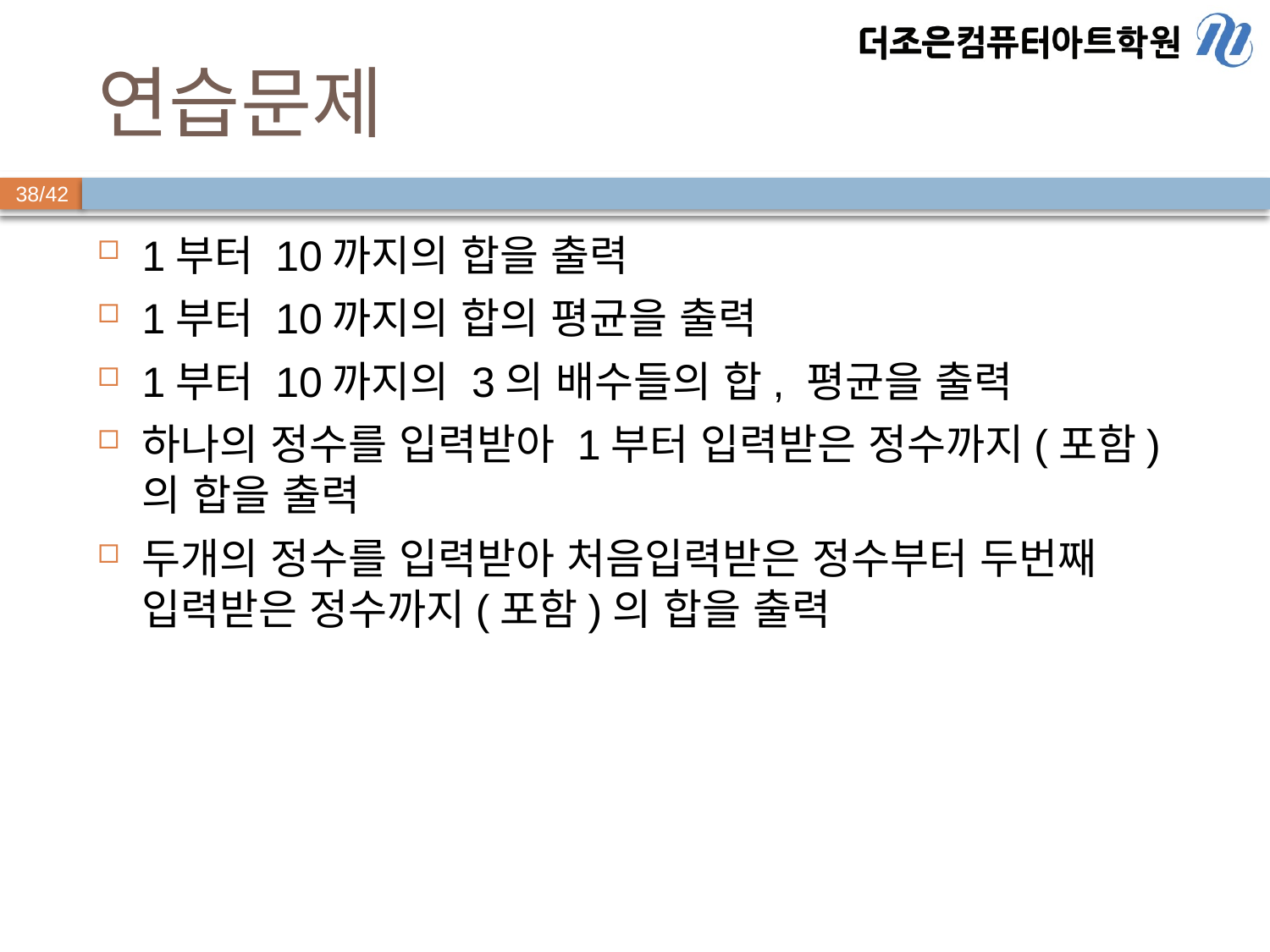

# 연습문제
1부터 10까지의 합을 출력
1부터 10까지의 합의 평균을 출력
1부터 10까지의 3의 배수들의 합, 평균을 출력
하나의 정수를 입력받아 1부터 입력받은 정수까지(포함)의 합을 출력
두개의 정수를 입력받아 처음입력받은 정수부터 두번째 입력받은 정수까지(포함)의 합을 출력